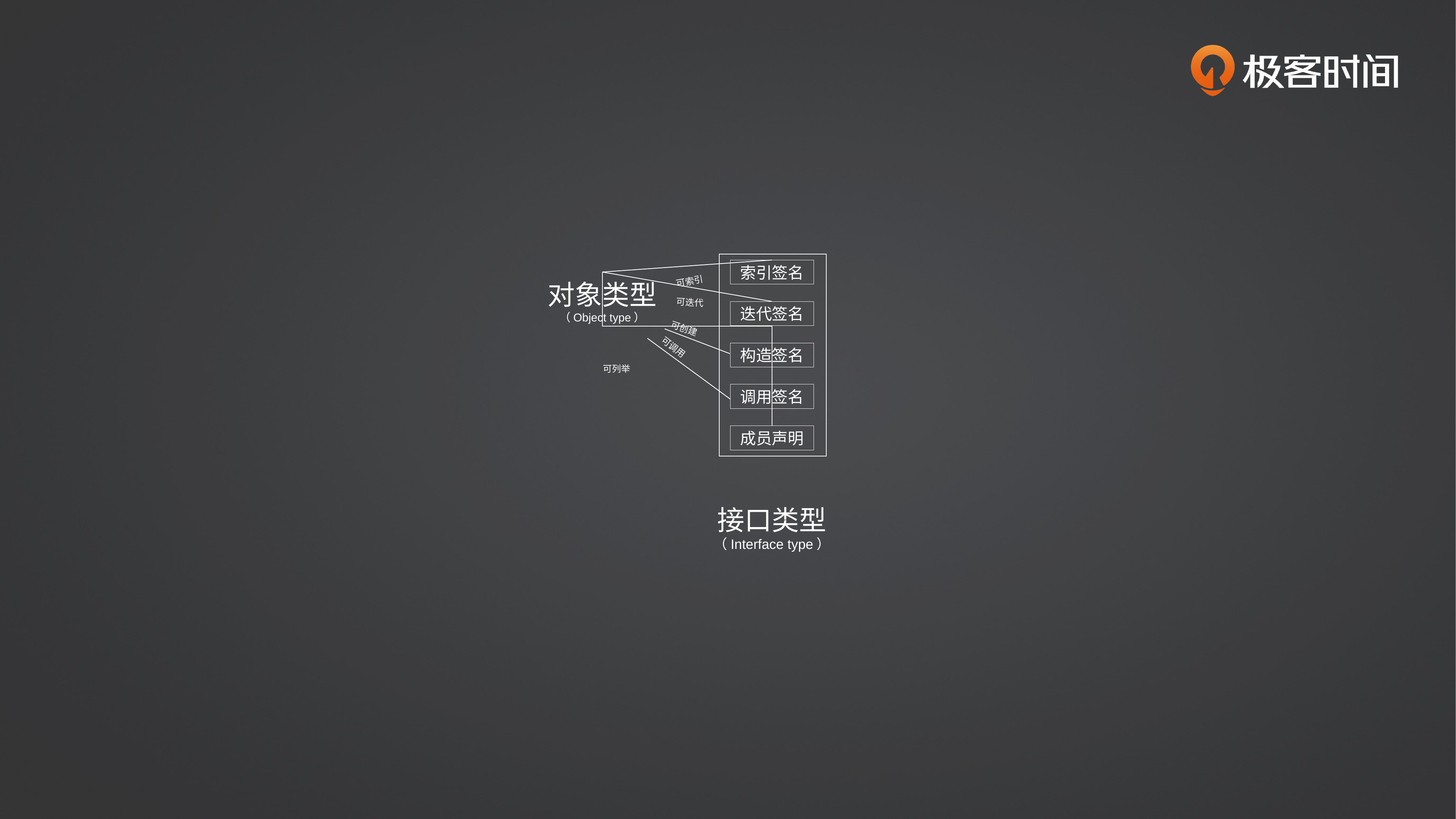

索引签名
对象类型
（Object type）
可索引
可迭代
迭代签名
可创建

可调用
构造签名
可列举
调用签名
成员声明
接口类型
（Interface type）